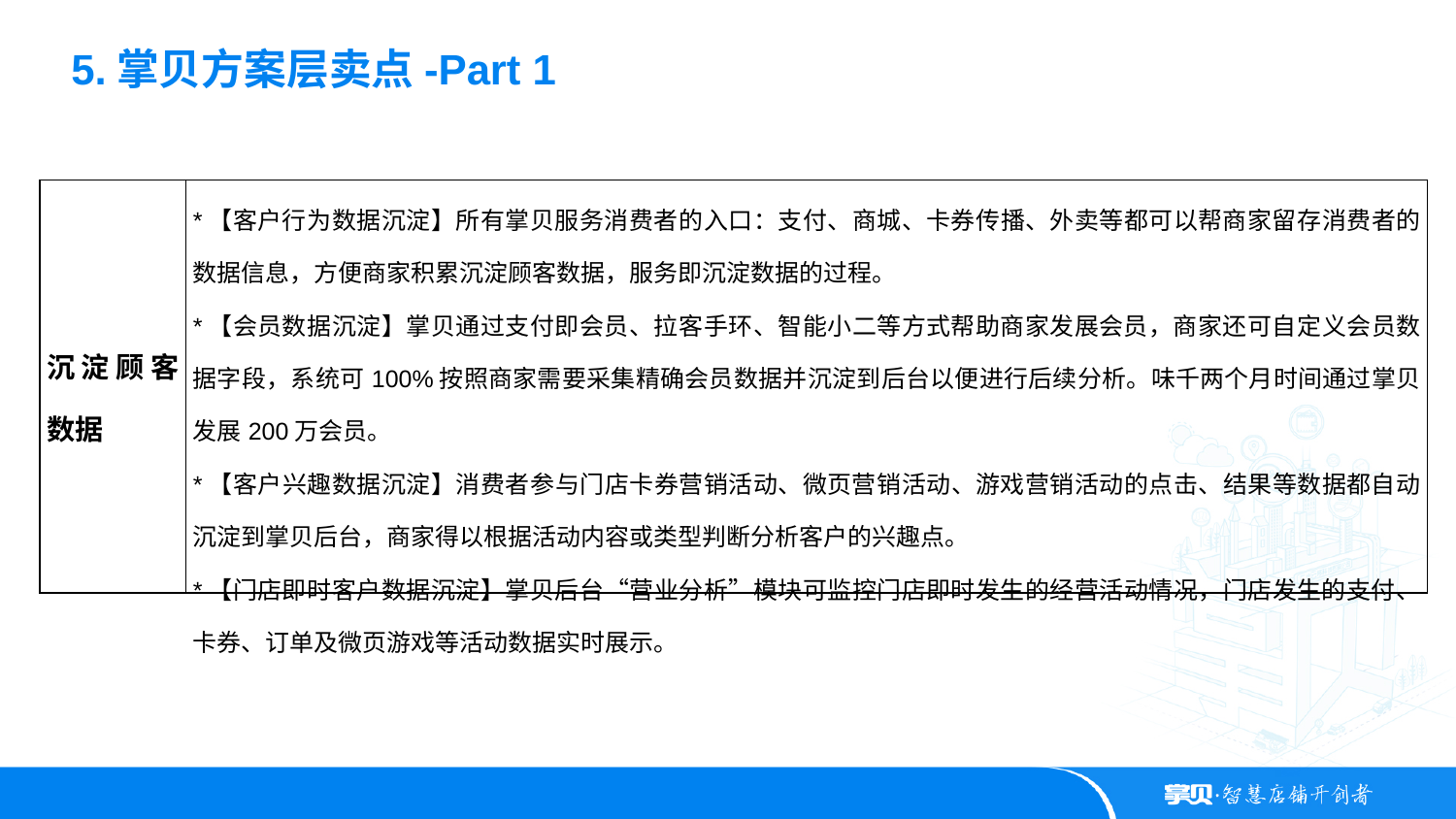

5.掌贝方案层卖点-Part 1
| 沉淀顾客数据 | \*【客户行为数据沉淀】所有掌贝服务消费者的入口：支付、商城、卡券传播、外卖等都可以帮商家留存消费者的数据信息，方便商家积累沉淀顾客数据，服务即沉淀数据的过程。 \*【会员数据沉淀】掌贝通过支付即会员、拉客手环、智能小二等方式帮助商家发展会员，商家还可自定义会员数据字段，系统可100%按照商家需要采集精确会员数据并沉淀到后台以便进行后续分析。味千两个月时间通过掌贝发展200万会员。 \*【客户兴趣数据沉淀】消费者参与门店卡券营销活动、微页营销活动、游戏营销活动的点击、结果等数据都自动沉淀到掌贝后台，商家得以根据活动内容或类型判断分析客户的兴趣点。 \*【门店即时客户数据沉淀】掌贝后台“营业分析”模块可监控门店即时发生的经营活动情况，门店发生的支付、卡券、订单及微页游戏等活动数据实时展示。 |
| --- | --- |